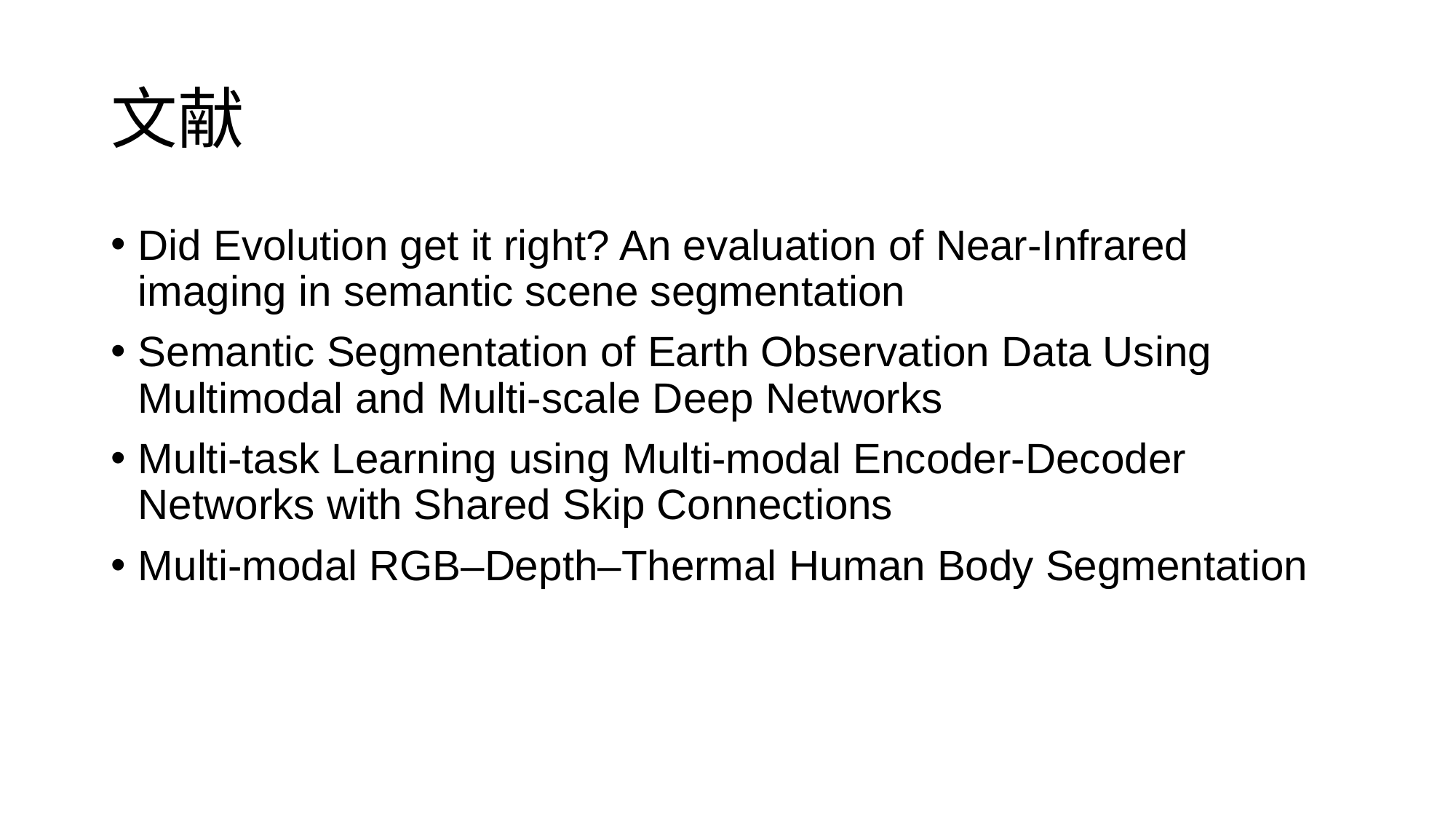

# 文献
Did Evolution get it right? An evaluation of Near-Infrared imaging in semantic scene segmentation
Semantic Segmentation of Earth Observation Data Using Multimodal and Multi-scale Deep Networks
Multi-task Learning using Multi-modal Encoder-Decoder Networks with Shared Skip Connections
Multi-modal RGB–Depth–Thermal Human Body Segmentation